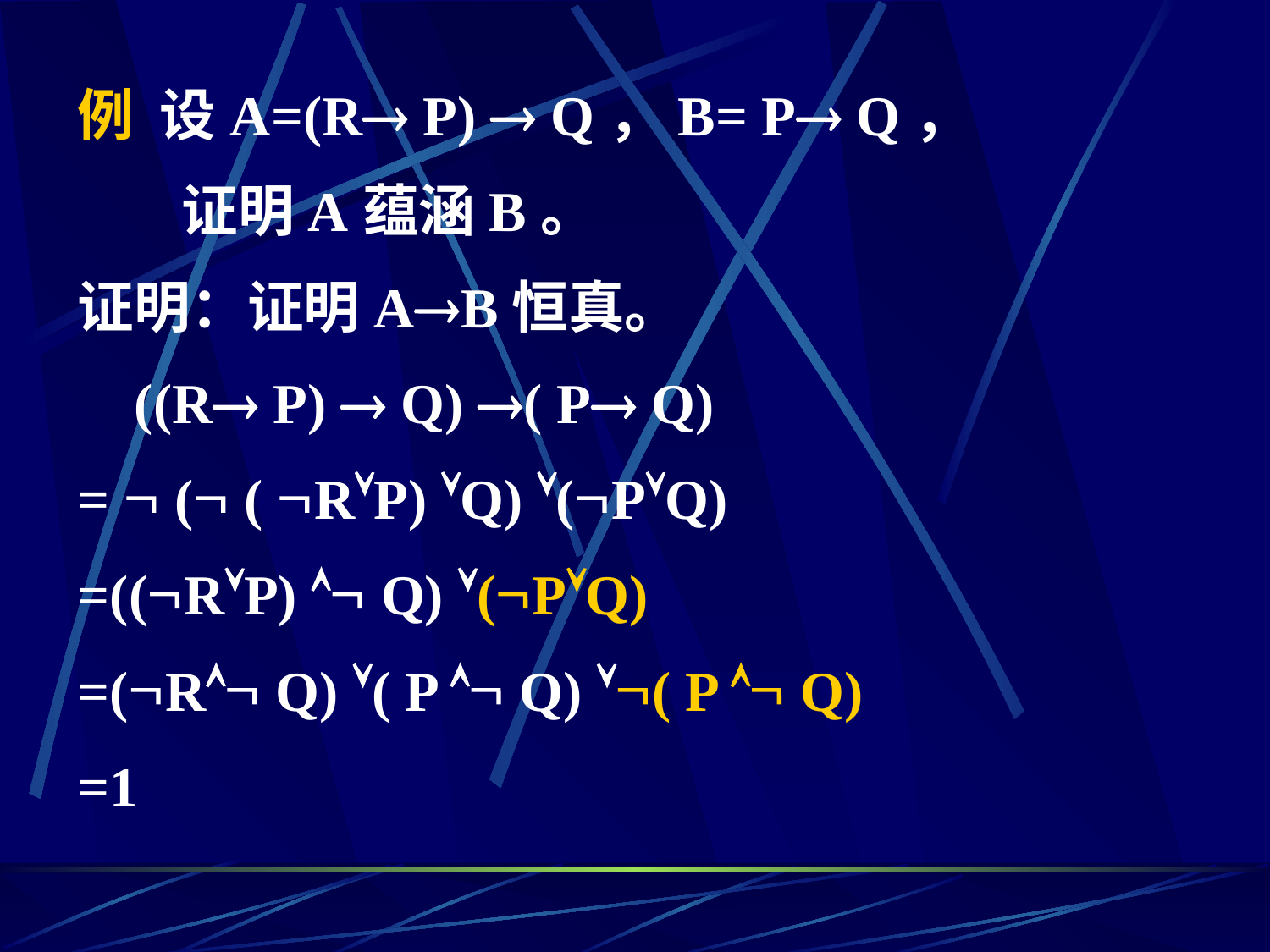

例  设A=(R→ P) → Q，B= P→ Q，
       证明A蕴涵B。
证明：证明A→B恒真。
    ((R→ P) → Q) →( P→ Q)
= ¬ (¬ ( ¬R∨P) ∨Q) ∨(¬P∨Q)
=((¬R∨P) ∧¬ Q) ∨(¬P∨Q)
=(¬R∧¬ Q) ∨( P ∧¬ Q) ∨¬( P ∧¬ Q)
=1
74